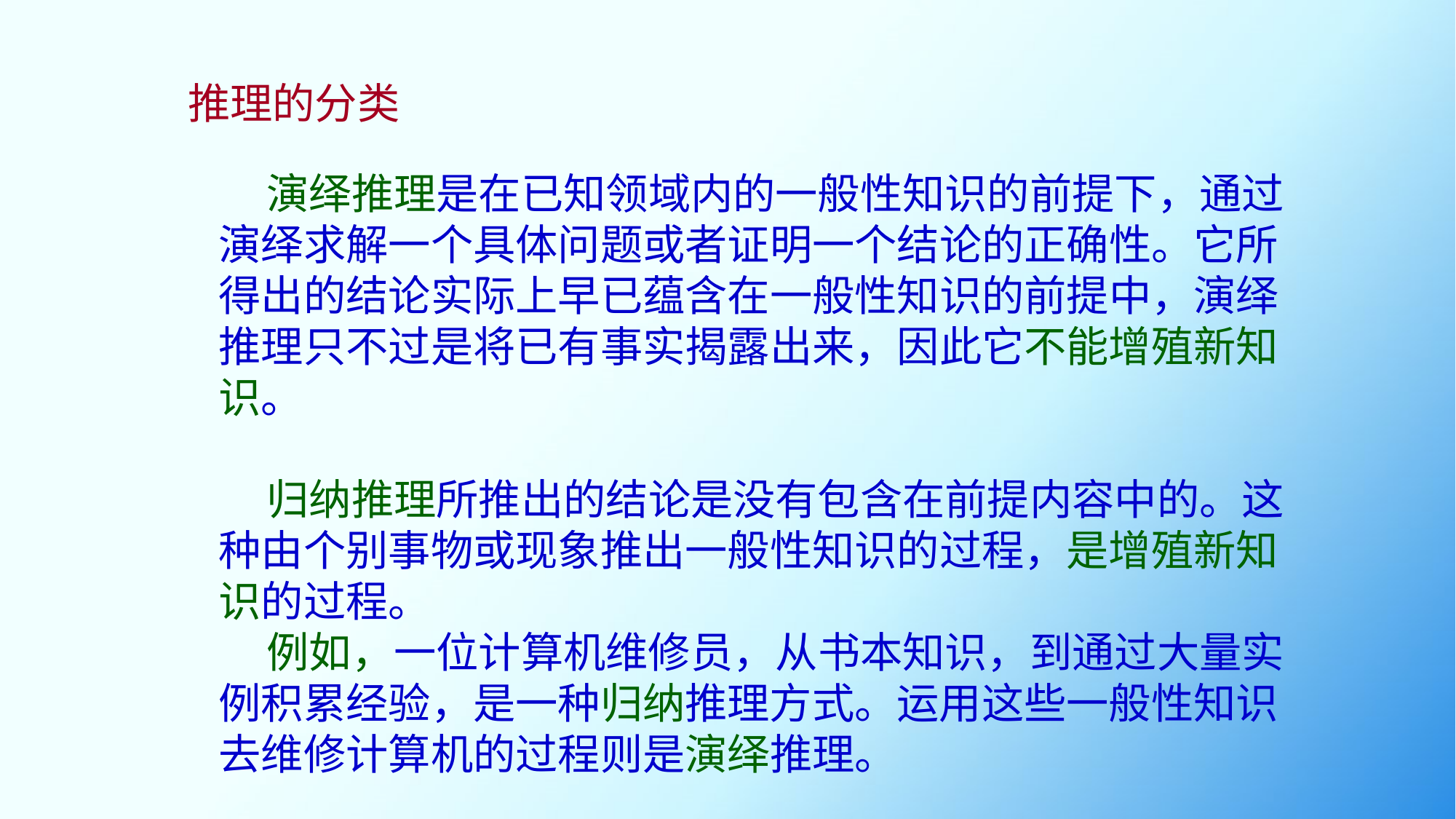

# 推理的分类

    演绎推理是在已知领域内的一般性知识的前提下，通过演绎求解一个具体问题或者证明一个结论的正确性。它所得出的结论实际上早已蕴含在一般性知识的前提中，演绎推理只不过是将已有事实揭露出来，因此它不能增殖新知识。

    归纳推理所推出的结论是没有包含在前提内容中的。这种由个别事物或现象推出一般性知识的过程，是增殖新知识的过程。
    例如，一位计算机维修员，从书本知识，到通过大量实例积累经验，是一种归纳推理方式。运用这些一般性知识去维修计算机的过程则是演绎推理。